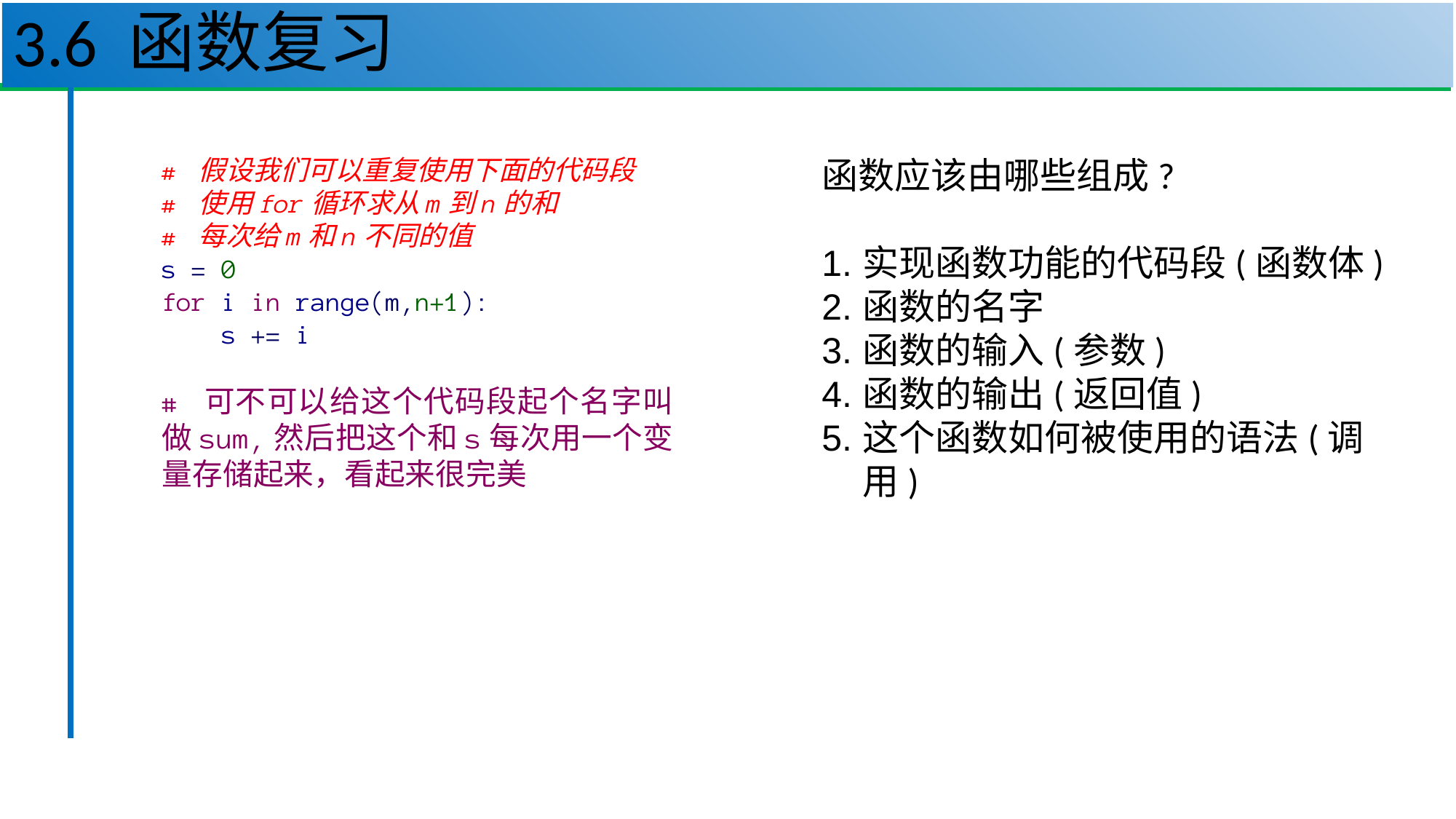

# 3.6 函数复习
6
# 假设我们可以重复使用下面的代码段
# 使用for循环求从m到n的和
# 每次给m和n不同的值
s = 0
for i in range(m,n+1):
    s += i

# 可不可以给这个代码段起个名字叫做sum,然后把这个和s每次用一个变量存储起来，看起来很完美
函数应该由哪些组成?

实现函数功能的代码段(函数体)
函数的名字
函数的输入(参数)
函数的输出(返回值)
这个函数如何被使用的语法(调用)